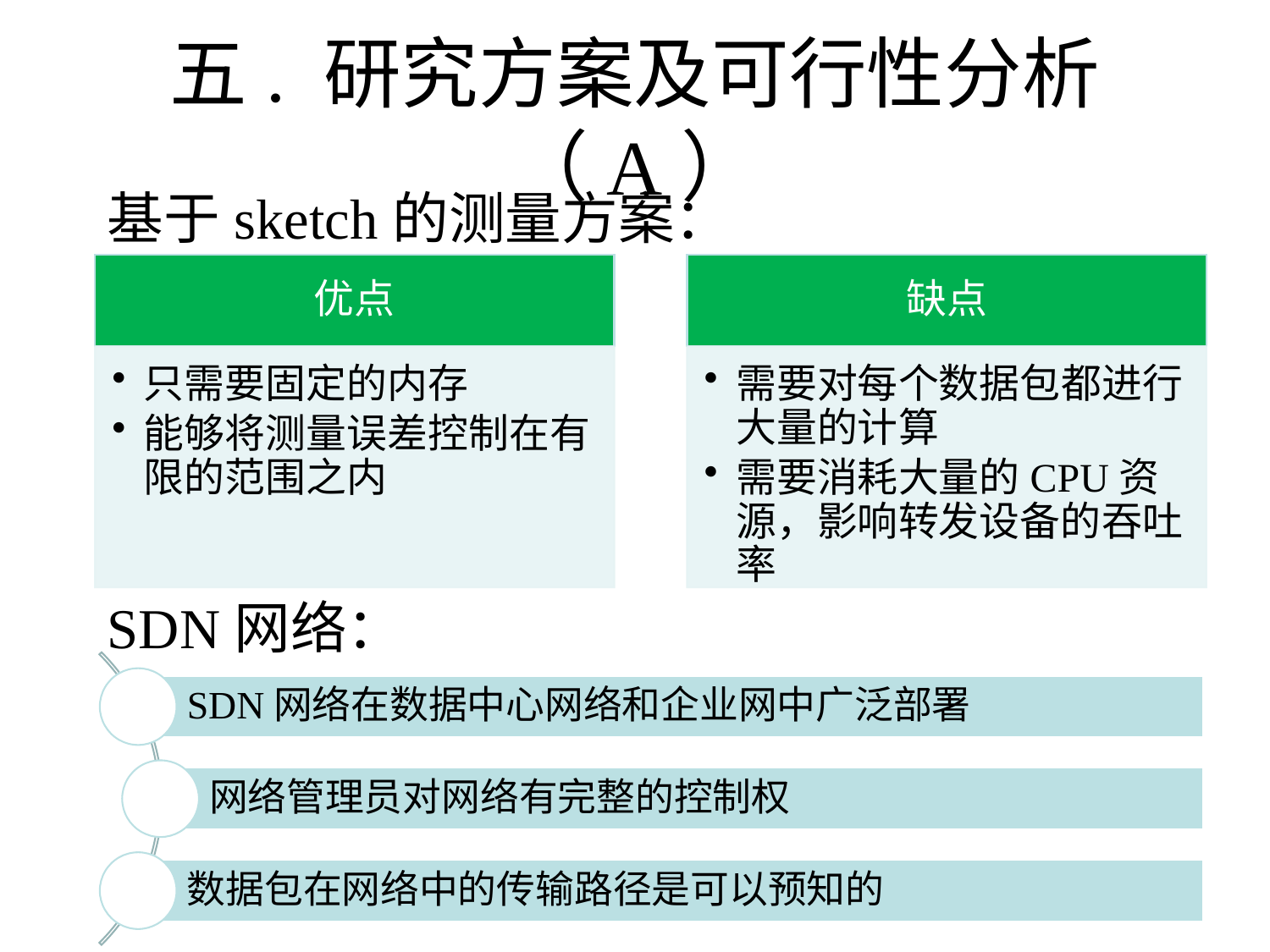

# 五. 研究方案及可行性分析（A）
基于sketch的测量方案：
优点
只需要固定的内存
能够将测量误差控制在有限的范围之内
缺点
需要对每个数据包都进行大量的计算
需要消耗大量的CPU资源，影响转发设备的吞吐率
SDN网络：
SDN网络在数据中心网络和企业网中广泛部署
网络管理员对网络有完整的控制权
数据包在网络中的传输路径是可以预知的